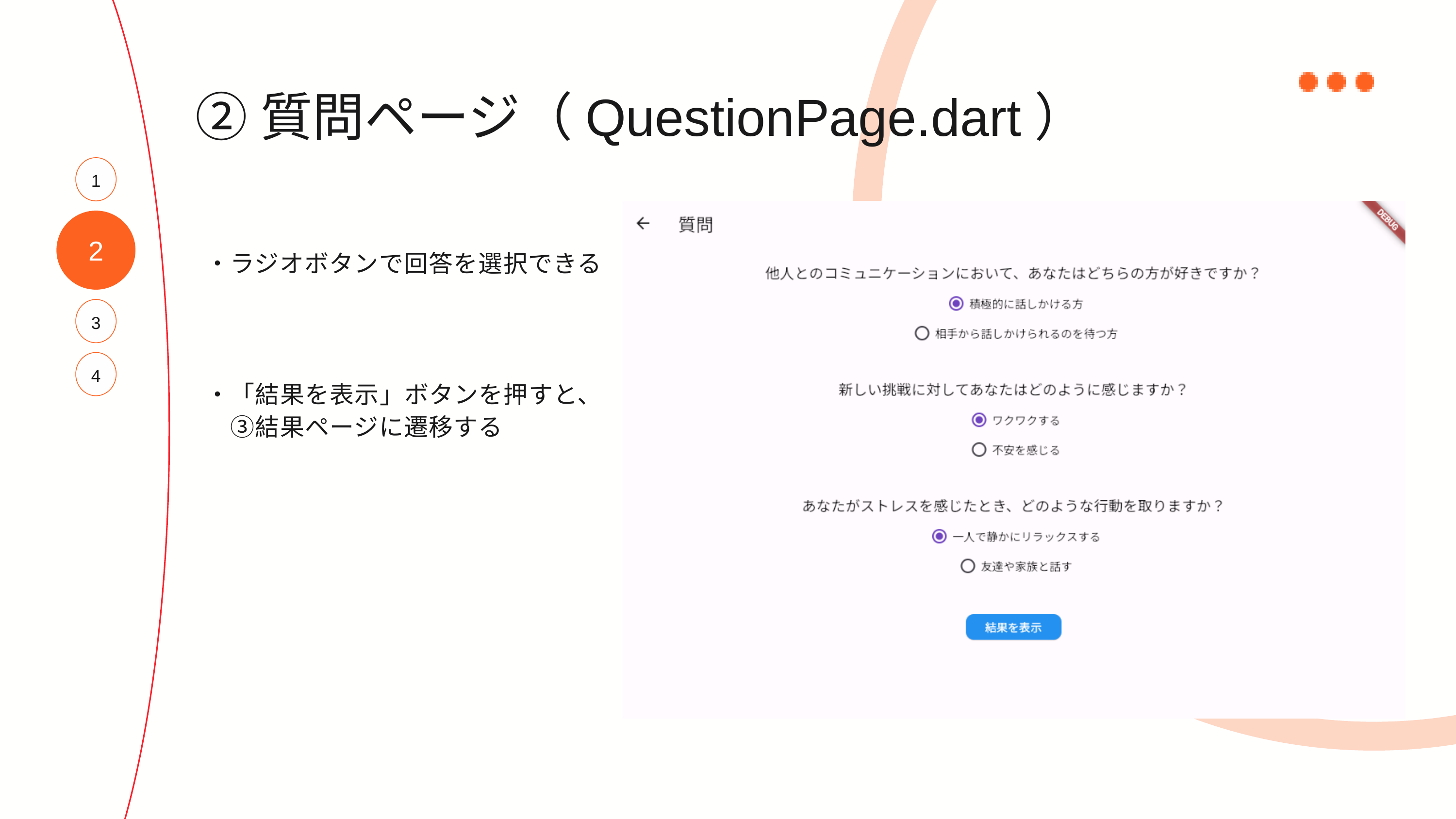

②質問ページ（QuestionPage.dart）

1

2
・ラジオボタンで回答を選択できる

3

4
・「結果を表示」ボタンを押すと、
　③結果ページに遷移する